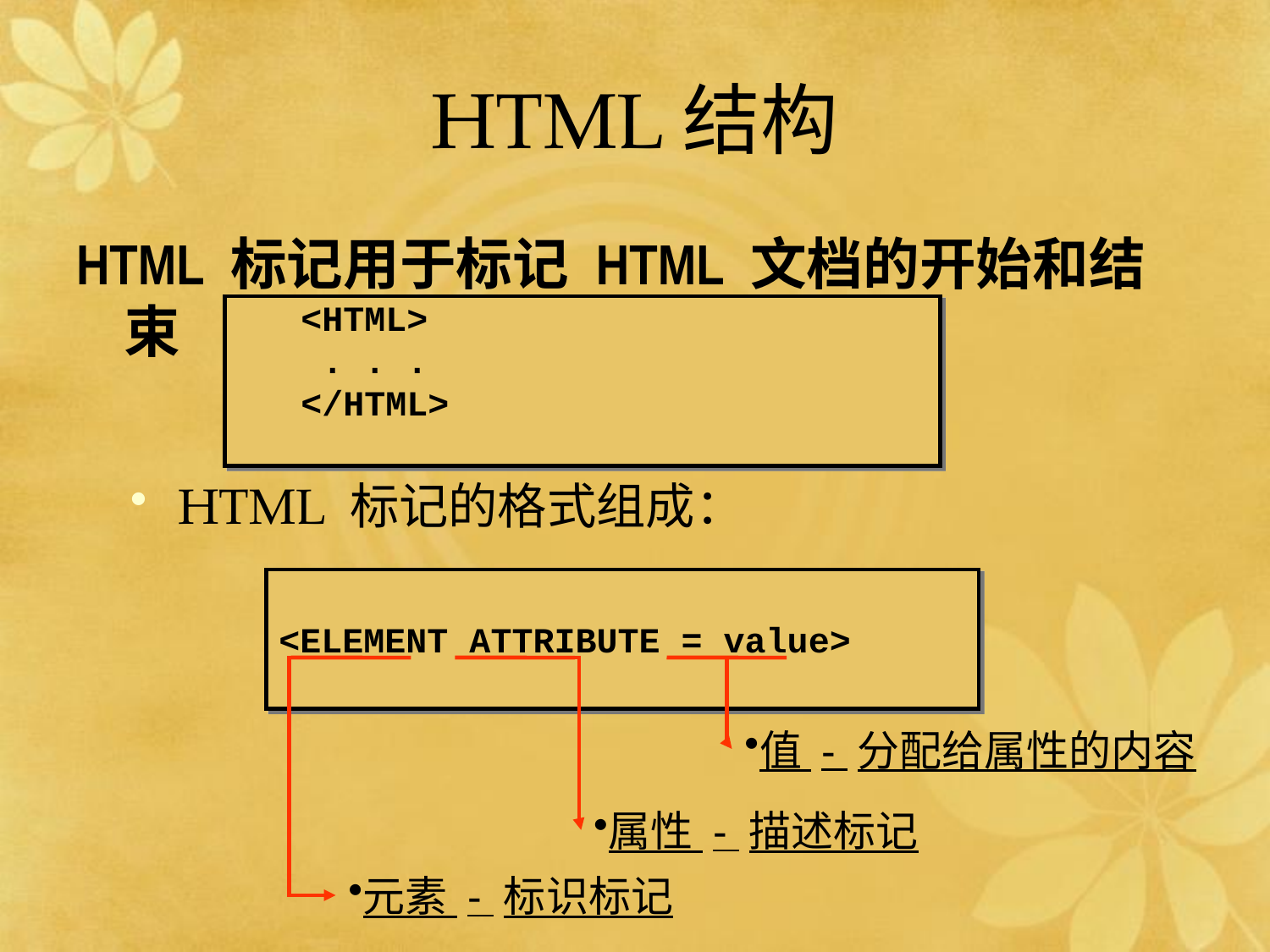

# HTML结构
HTML 标记用于标记 HTML 文档的开始和结束

<HTML>
 . . .
</HTML>

HTML 标记的格式组成：
<ELEMENT ATTRIBUTE = value>

值 - 分配给属性的内容
属性 - 描述标记
元素 - 标识标记